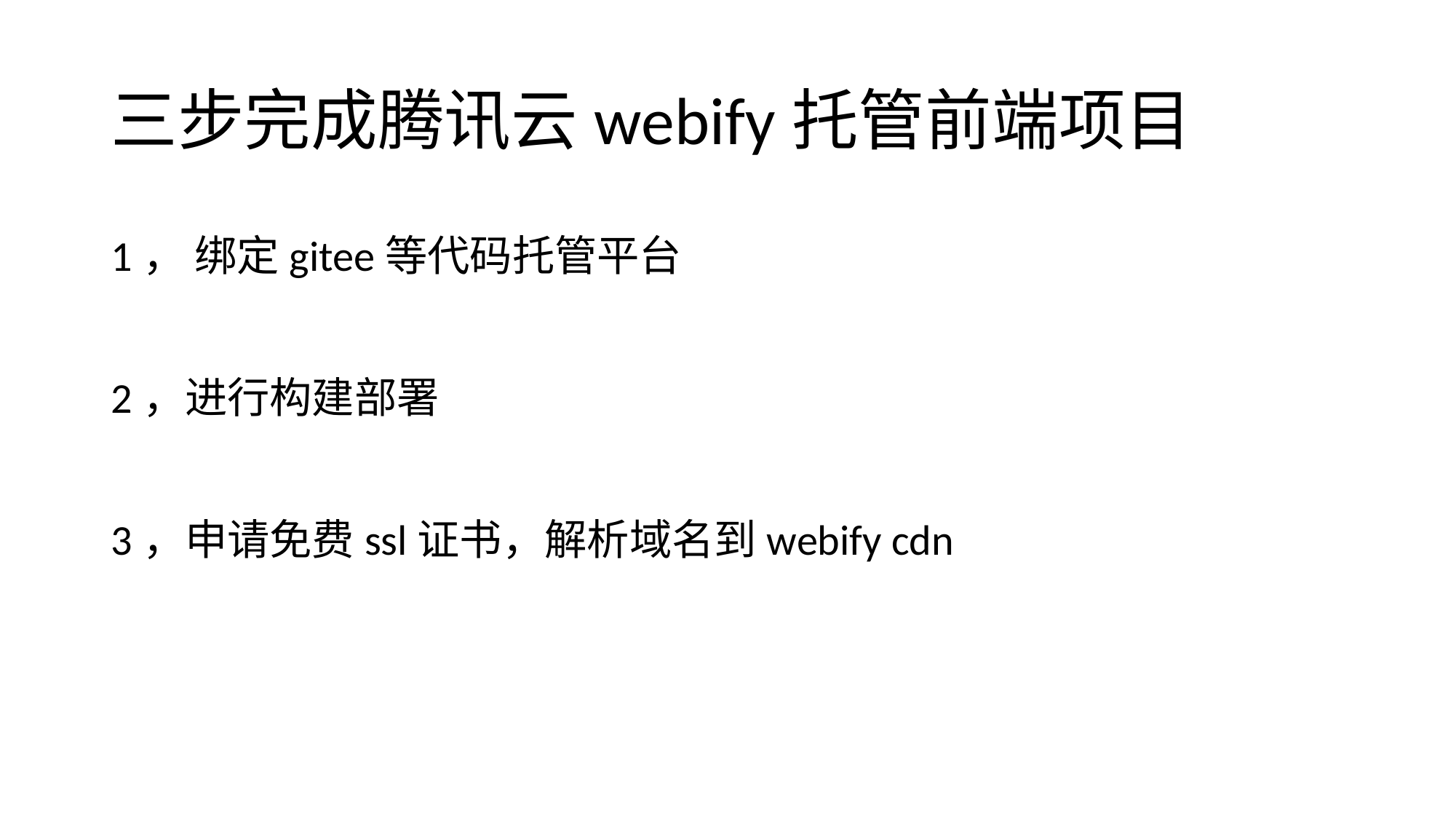

# 三步完成腾讯云webify托管前端项目
1， 绑定gitee等代码托管平台

2，进行构建部署

3，申请免费ssl证书，解析域名到webify cdn